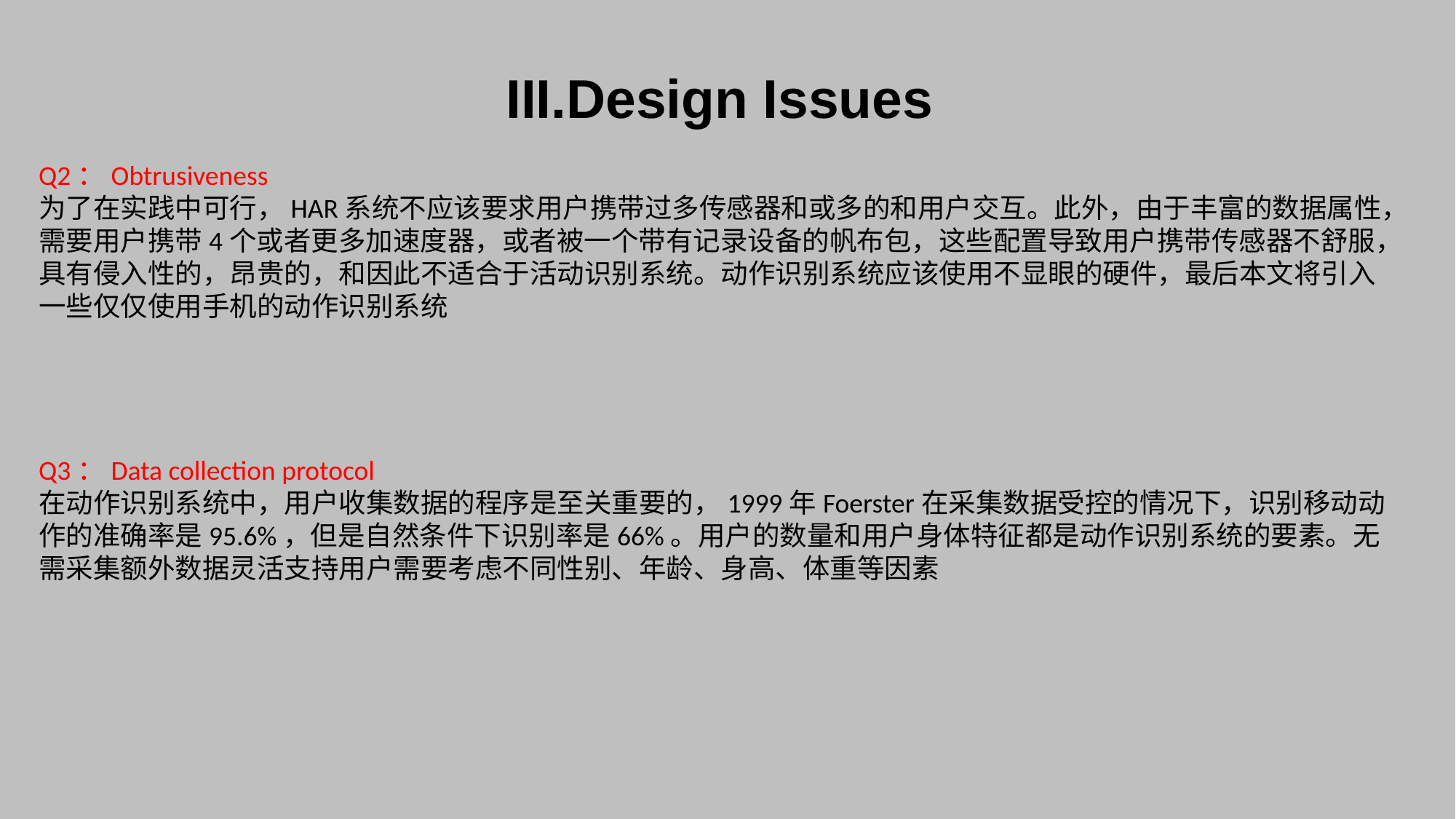

III.Design Issues
Q2：Obtrusiveness
为了在实践中可行，HAR系统不应该要求用户携带过多传感器和或多的和用户交互。此外，由于丰富的数据属性，
需要用户携带4个或者更多加速度器，或者被一个带有记录设备的帆布包，这些配置导致用户携带传感器不舒服，具有侵入性的，昂贵的，和因此不适合于活动识别系统。动作识别系统应该使用不显眼的硬件，最后本文将引入一些仅仅使用手机的动作识别系统
Q3：Data collection protocol
在动作识别系统中，用户收集数据的程序是至关重要的，1999年Foerster在采集数据受控的情况下，识别移动动作的准确率是95.6%，但是自然条件下识别率是66%。用户的数量和用户身体特征都是动作识别系统的要素。无需采集额外数据灵活支持用户需要考虑不同性别、年龄、身高、体重等因素